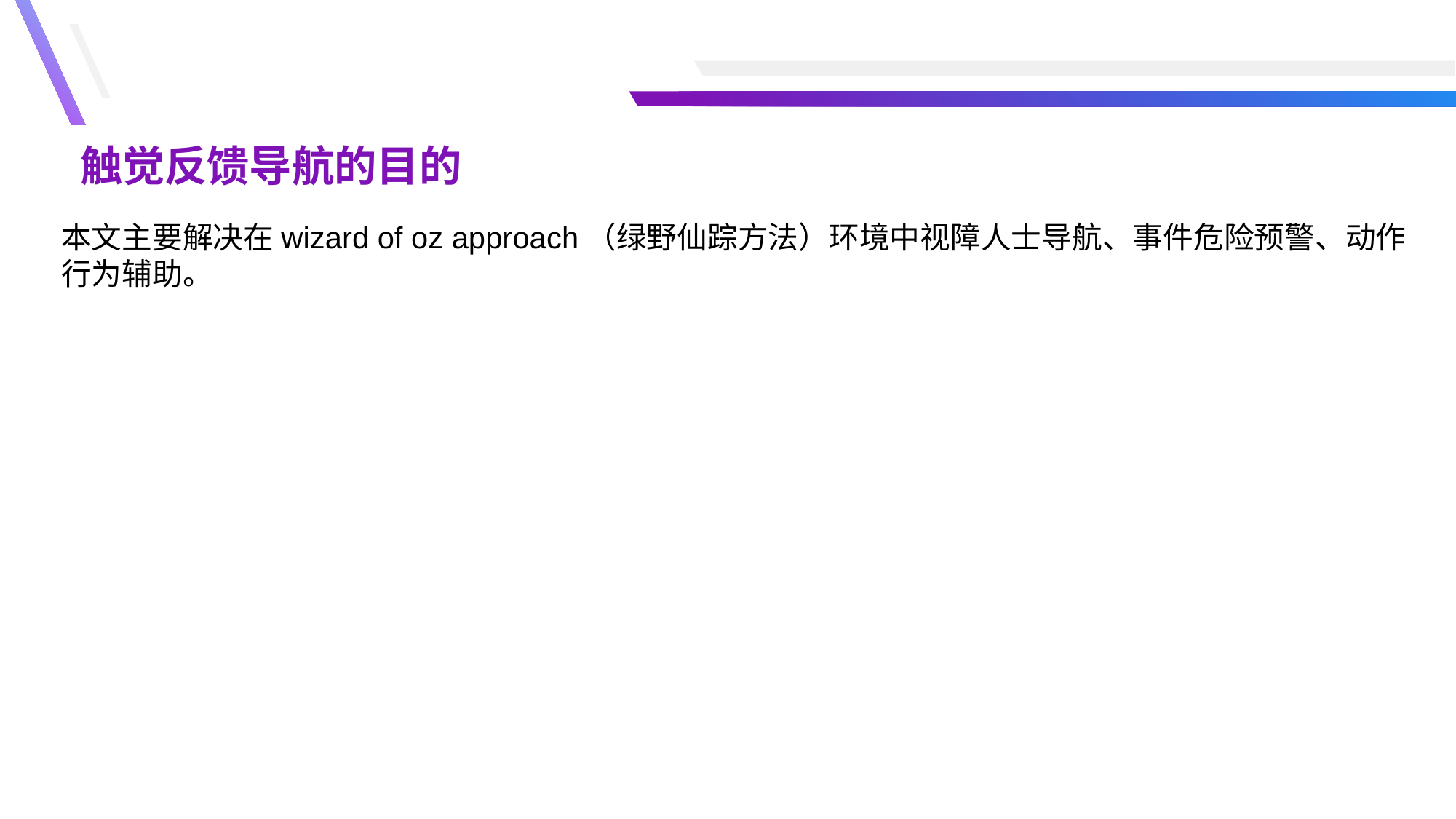

触觉反馈导航的目的
本文主要解决在wizard of oz approach（绿野仙踪方法）环境中视障人士导航、事件危险预警、动作行为辅助。